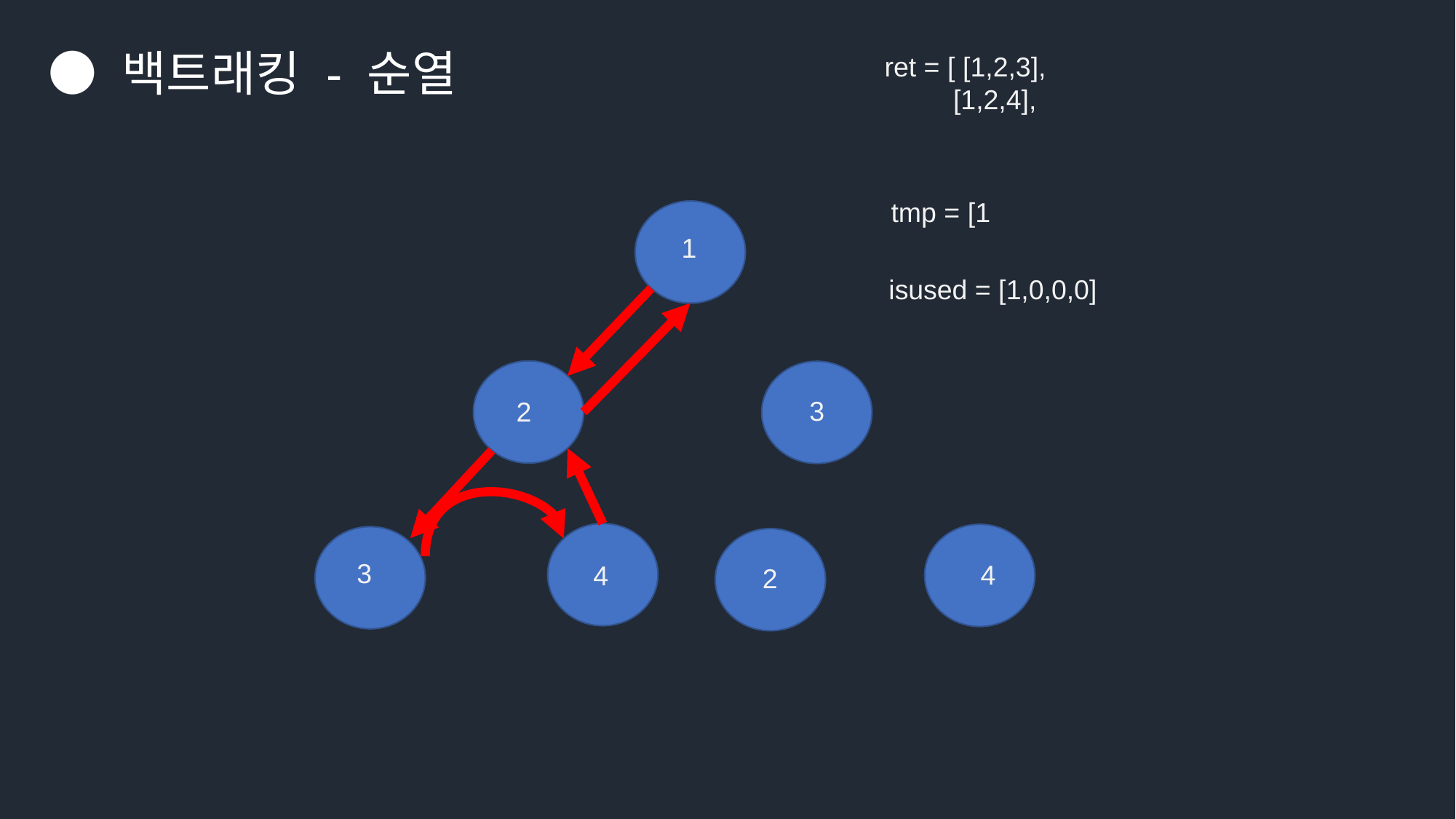

● 백트래킹 - 순열
ret = [ [1,2,3],
         [1,2,4],
tmp = [1

1
isused = [1,0,0,0]

3
2

3
4
4
2